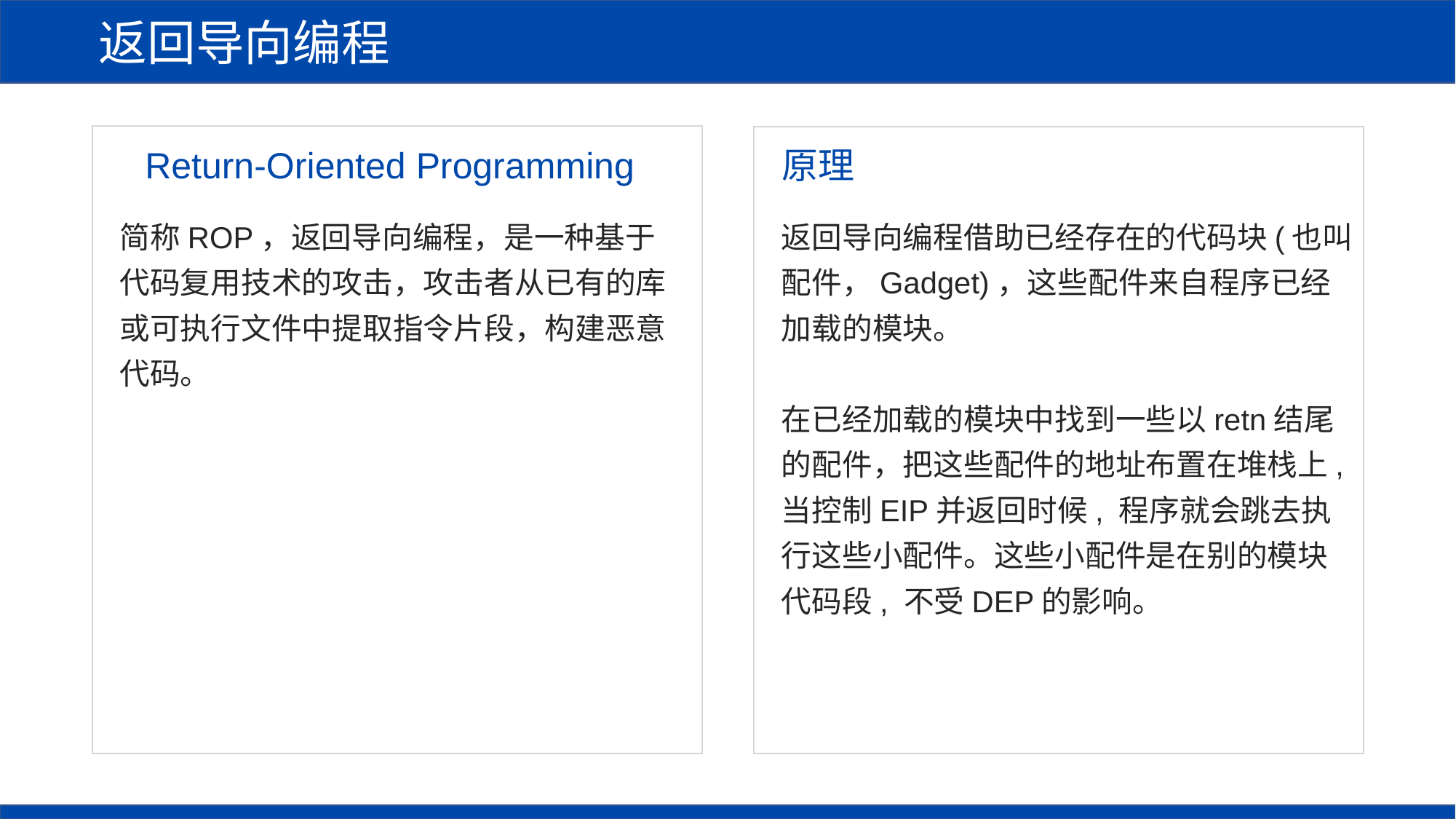

返回导向编程

Return-Oriented Programming
原理
简称ROP，返回导向编程，是一种基于代码复用技术的攻击，攻击者从已有的库或可执行文件中提取指令片段，构建恶意代码。
返回导向编程借助已经存在的代码块(也叫配件，Gadget)，这些配件来自程序已经加载的模块。

在已经加载的模块中找到一些以retn结尾的配件，把这些配件的地址布置在堆栈上, 当控制EIP并返回时候, 程序就会跳去执行这些小配件。这些小配件是在别的模块代码段, 不受DEP的影响。